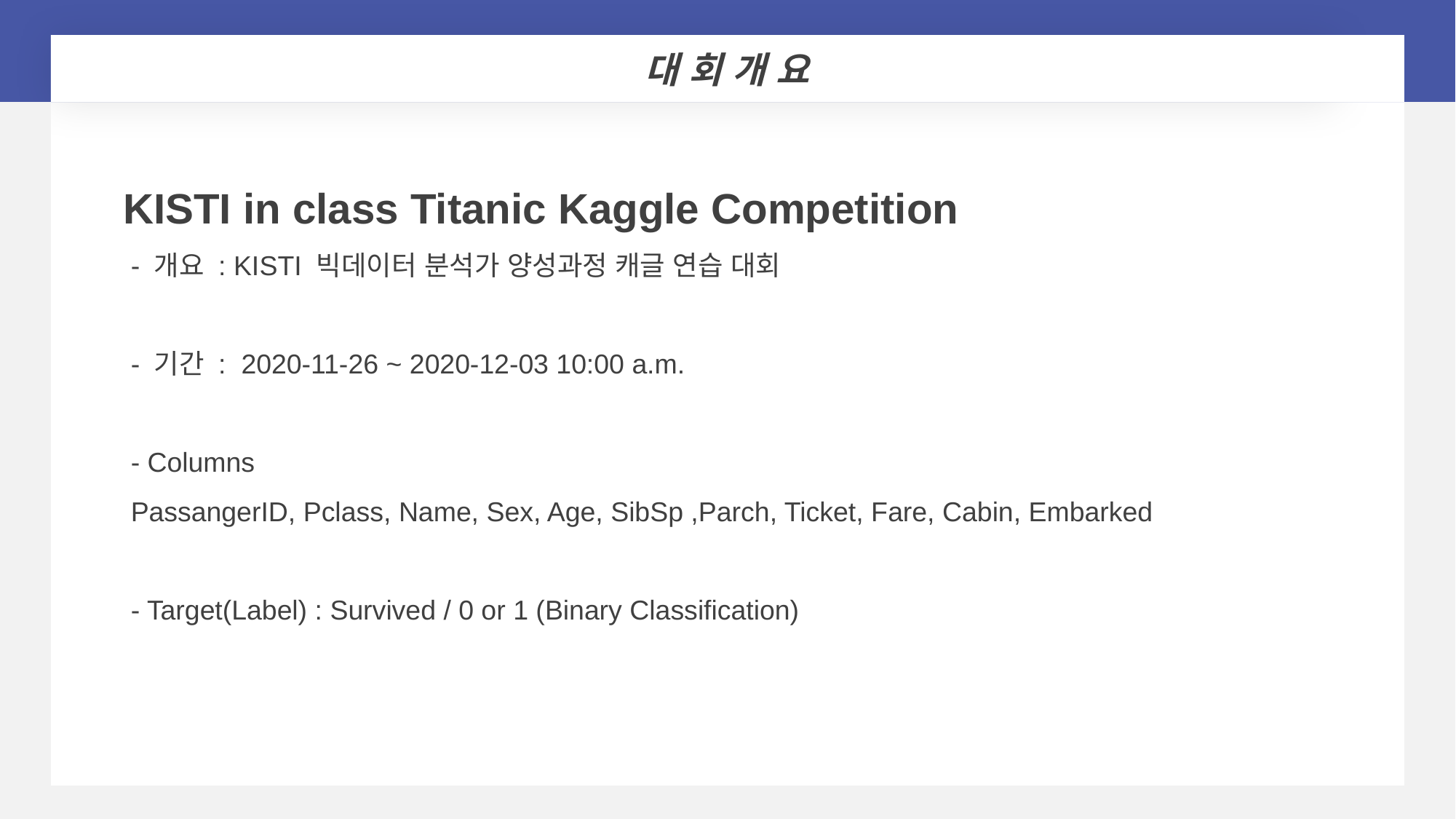

대 회 개 요

KISTI in class Titanic Kaggle Competition
 - 개요 : KISTI 빅데이터 분석가 양성과정 캐글 연습 대회

 - 기간 :  2020-11-26 ~ 2020-12-03 10:00 a.m.

 - Columns
 PassangerID, Pclass, Name, Sex, Age, SibSp ,Parch, Ticket, Fare, Cabin, Embarked

 - Target(Label) : Survived / 0 or 1 (Binary Classification)